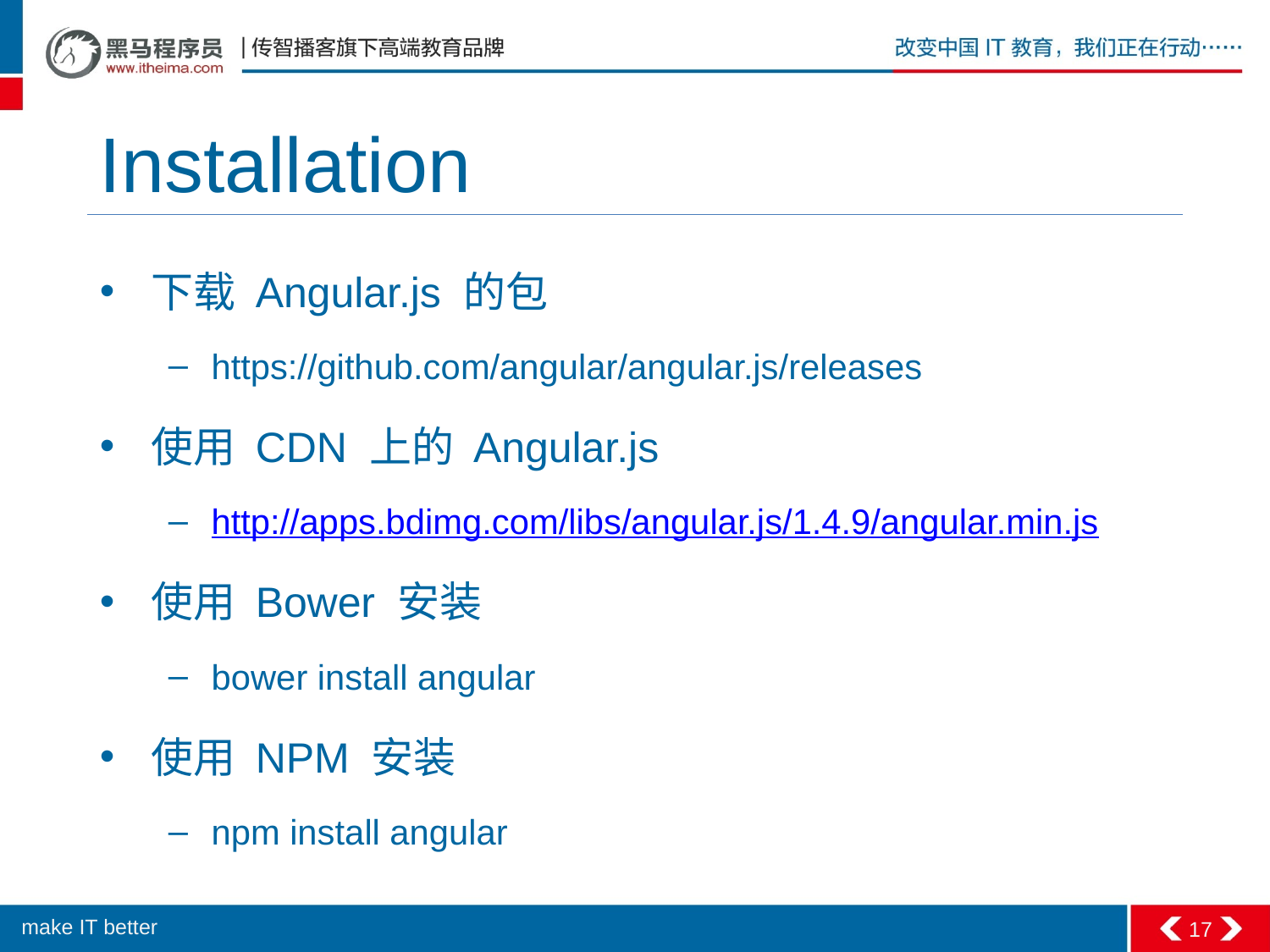

# Installation
下载 Angular.js 的包
https://github.com/angular/angular.js/releases
使用 CDN 上的 Angular.js
http://apps.bdimg.com/libs/angular.js/1.4.9/angular.min.js
使用 Bower 安装
bower install angular
使用 NPM 安装
npm install angular
17

make IT better